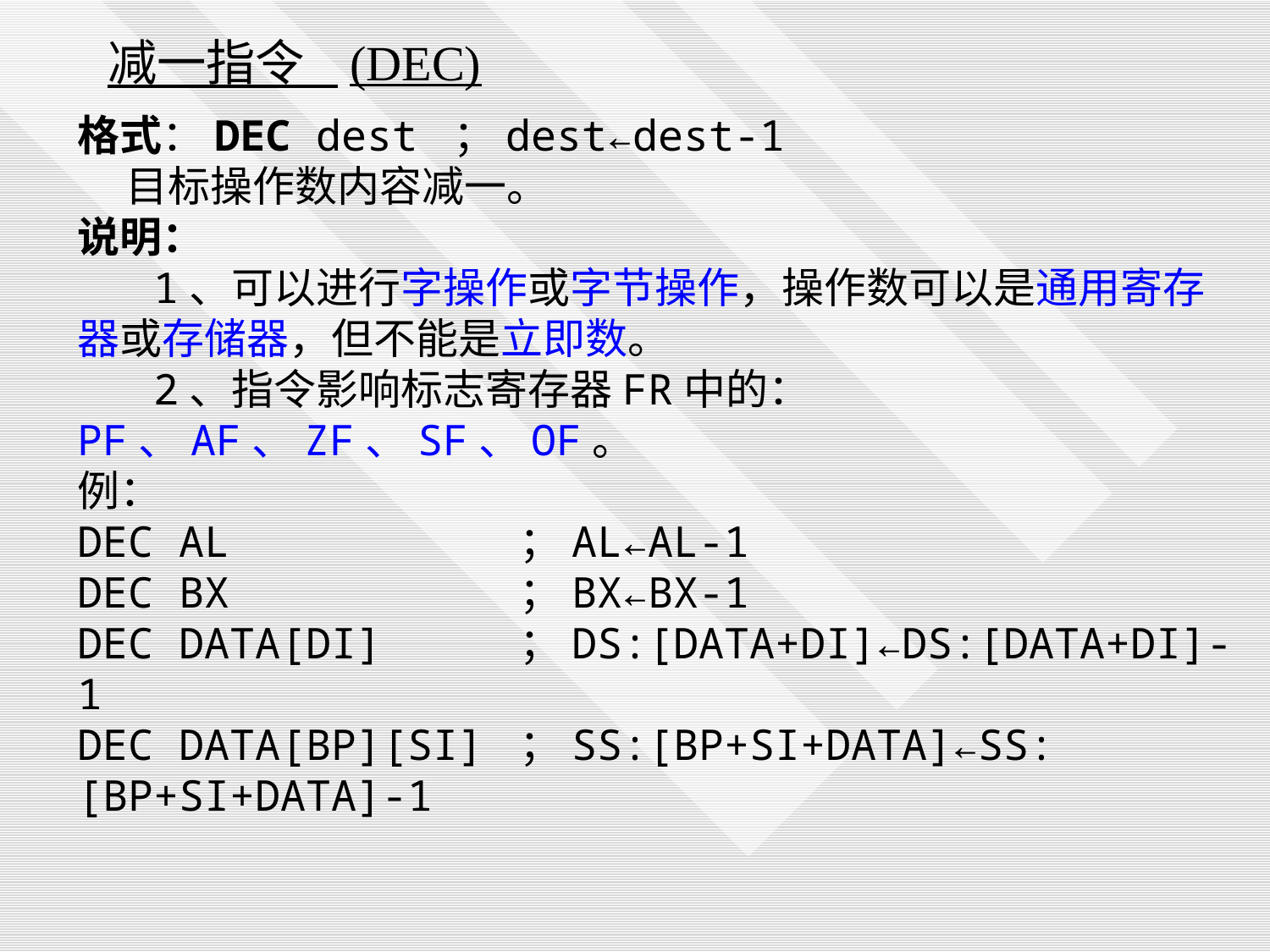

减一指令   (DEC)
格式：DEC dest ；dest←dest-1
    目标操作数内容减一。
说明：
   1、可以进行字操作或字节操作，操作数可以是通用寄存器或存储器，但不能是立即数。
   2、指令影响标志寄存器FR中的：PF、AF、ZF、SF、OF。
例：
DEC AL           ；AL←AL-1
DEC BX           ；BX←BX-1
DEC DATA[DI]     ；DS:[DATA+DI]←DS:[DATA+DI]-1
DEC DATA[BP][SI] ；SS:[BP+SI+DATA]←SS:[BP+SI+DATA]-1